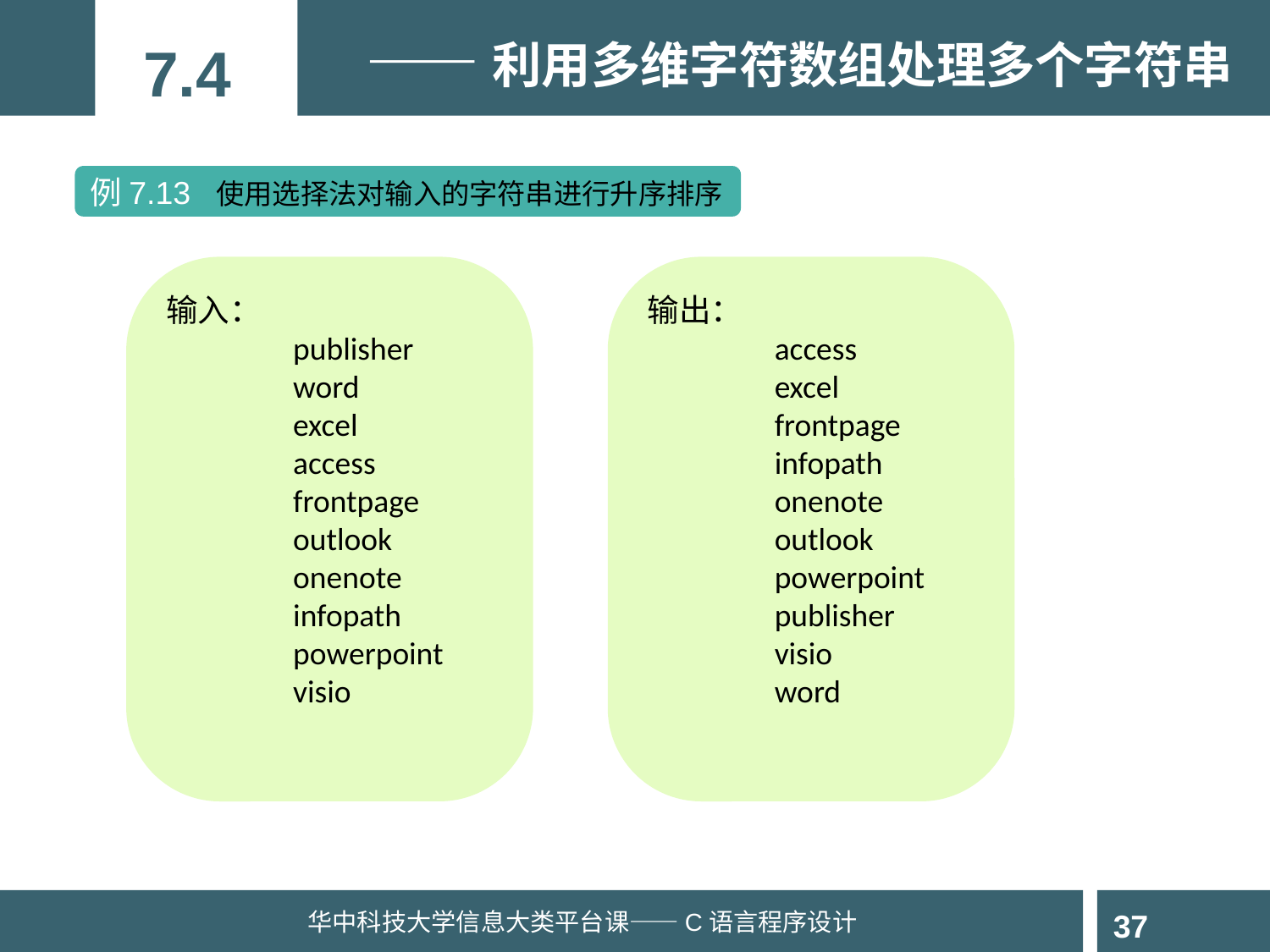

——利用多维字符数组处理多个字符串
7.4
例7.13  使用选择法对输入的字符串进行升序排序
输出：
	access
	excel
	frontpage
	infopath
	onenote
	outlook
	powerpoint
	publisher
	visio
	word
输入：
	publisher
	word
	excel
	access
	frontpage
	outlook
	onenote
	infopath
	powerpoint
	visio